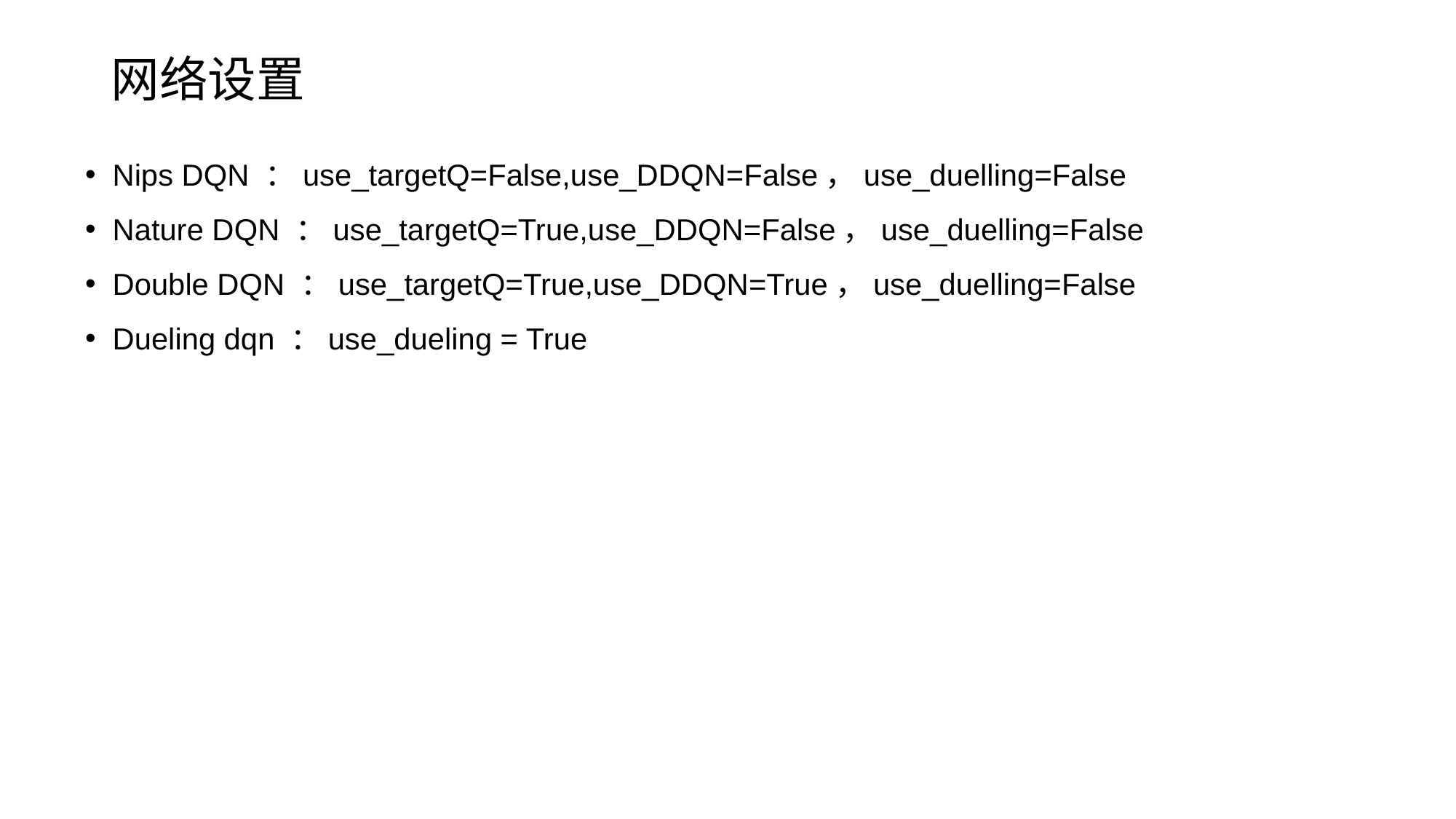

# 网络设置
Nips DQN ：use_targetQ=False,use_DDQN=False，use_duelling=False
Nature DQN ：use_targetQ=True,use_DDQN=False，use_duelling=False
Double DQN ：use_targetQ=True,use_DDQN=True，use_duelling=False
Dueling dqn ：use_dueling = True